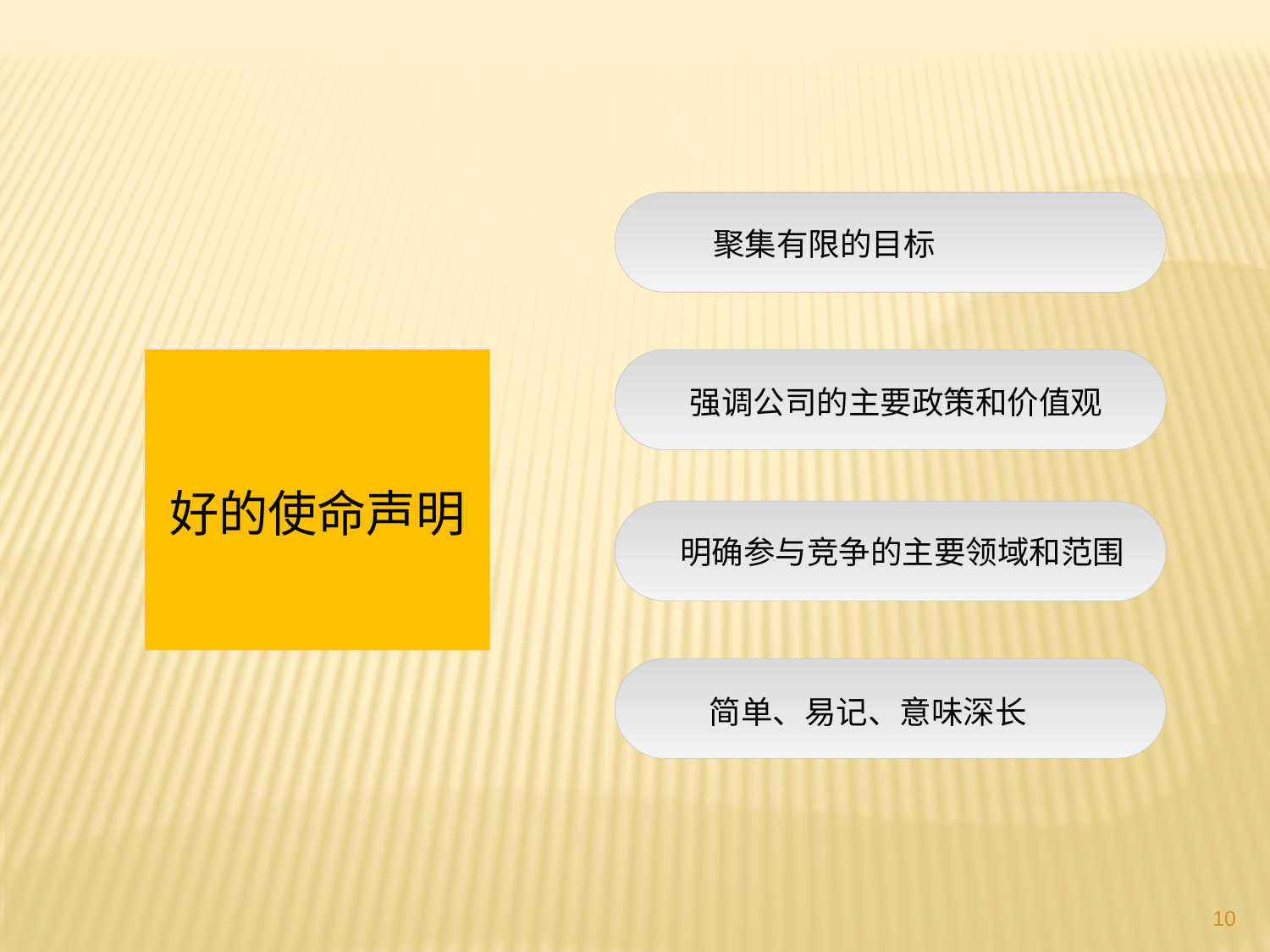

聚集有限的目标

强调公司的主要政策和价值观
好的使命声明

明确参与竞争的主要领域和范围

简单、易记、意味深长
10